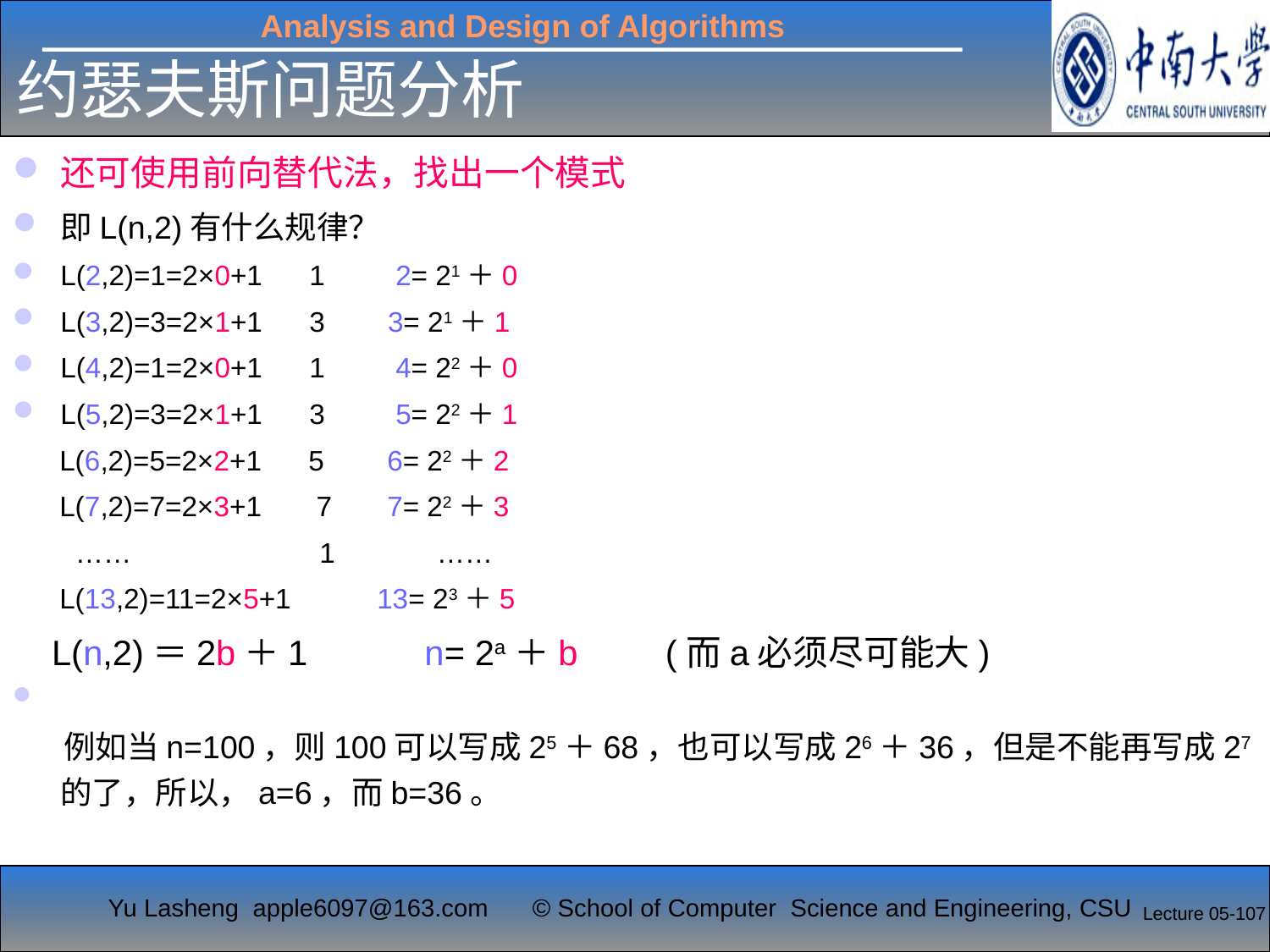

# 约瑟夫斯问题分析
还可使用前向替代法，找出一个模式
即L(n,2)有什么规律？
L(2,2)=1=2×0+1      1         2= 21＋0
L(3,2)=3=2×1+1      3        3= 21＋1
L(4,2)=1=2×0+1      1         4= 22＋0
L(5,2)=3=2×1+1      3         5= 22＋1
      L(6,2)=5=2×2+1      5        6= 22＋2
      L(7,2)=7=2×3+1       7       7= 22＋3
        ……                        1             ……
      L(13,2)=11=2×5+1           13= 23＋5
    L(n,2)＝2b＋1            n= 2a＋b         (而a必须尽可能大)

      例如当n=100，则100可以写成25＋68，也可以写成26＋36，但是不能再写成27的了，所以，a=6，而b=36。
Lecture 05-107